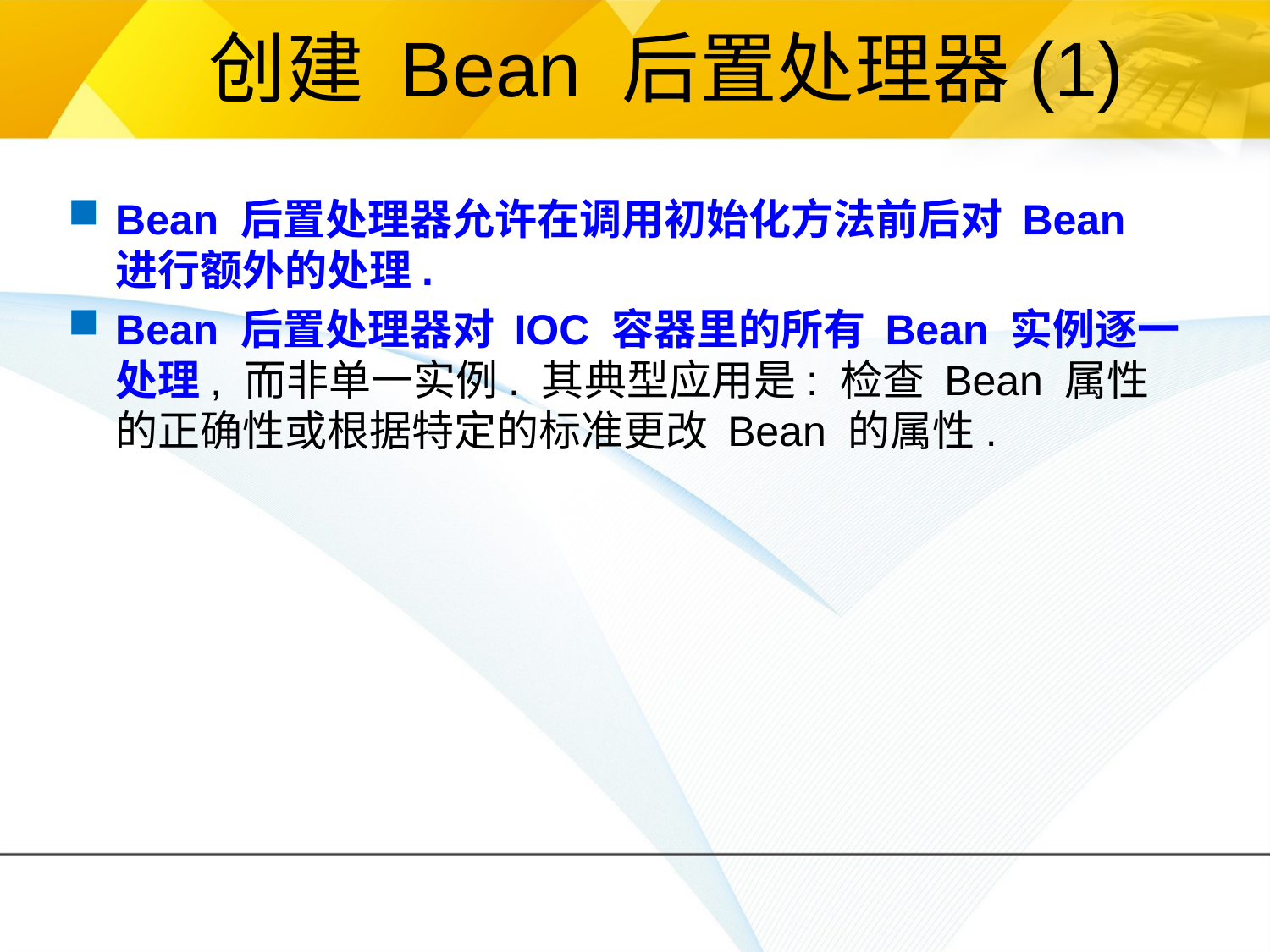

# 创建 Bean 后置处理器(1)
Bean 后置处理器允许在调用初始化方法前后对 Bean 进行额外的处理.
Bean 后置处理器对 IOC 容器里的所有 Bean 实例逐一处理, 而非单一实例. 其典型应用是: 检查 Bean 属性的正确性或根据特定的标准更改 Bean 的属性.